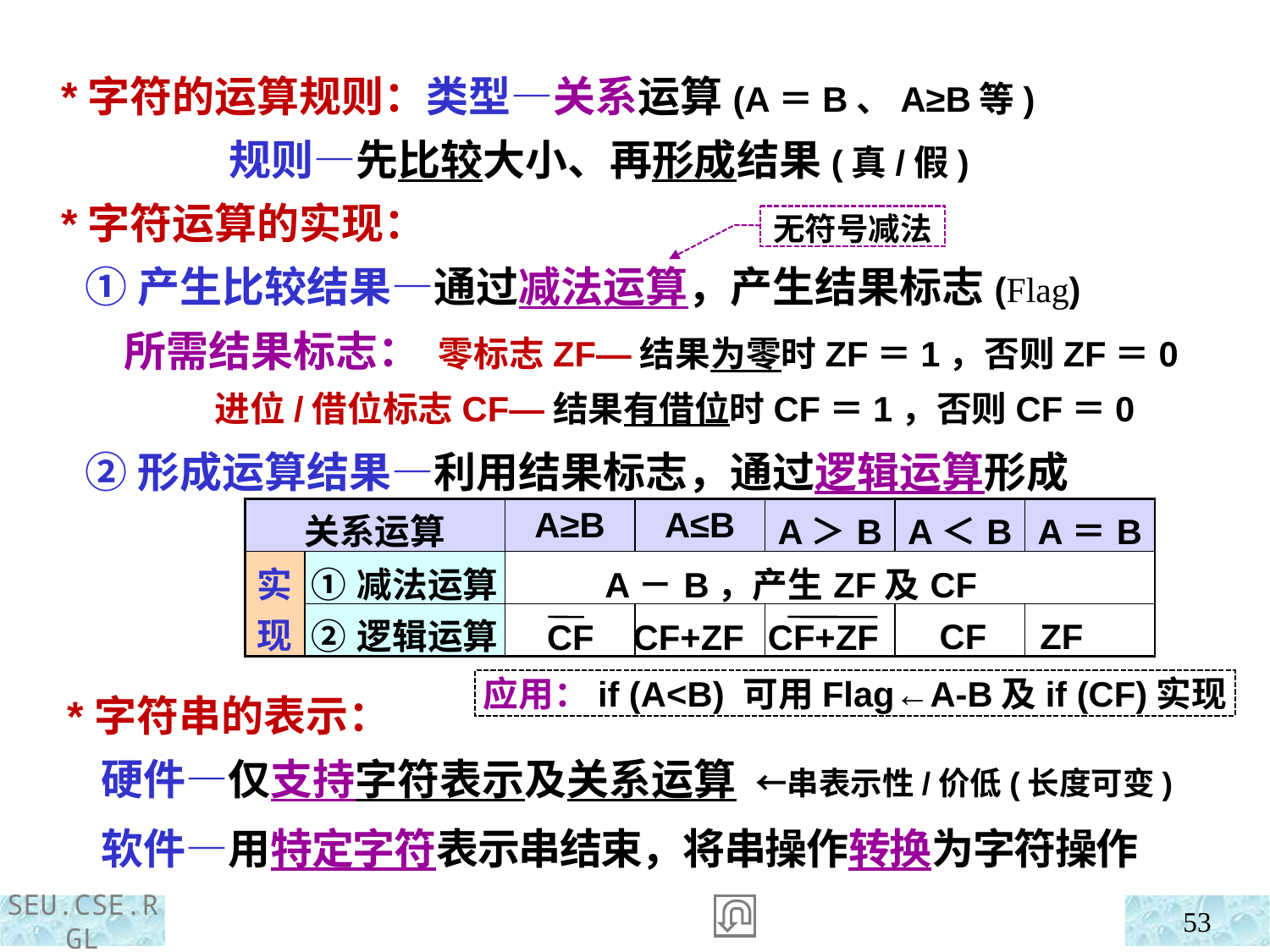

*字符的运算规则：类型—关系运算(A＝B、A≥B等)
                   规则—先比较大小、再形成结果(真/假)
  *字符运算的实现：
无符号减法
     ①产生比较结果—通过减法运算，产生结果标志(Flag)

     ②形成运算结果—利用结果标志，通过逻辑运算形成
        所需结果标志： 零标志ZF—结果为零时ZF＝1，否则ZF＝0
                     进位/借位标志CF—结果有借位时CF＝1，否则CF＝0
| 关系运算 |  | A≥B | A≤B | A＞B | A＜B | A＝B |
| --- | --- | --- | --- | --- | --- | --- |
| 实现 | ①减法运算 | A－B，产生ZF及CF |  |  |  |  |
|  | ②逻辑运算 |  |  |  |  |  |
CF      ZF
CF    CF+ZF   CF+ZF
应用：if (A<B) 可用Flag←A-B及if (CF)实现
  *字符串的表示：
     硬件—仅支持字符表示及关系运算  ←串表示性/价低(长度可变)
     软件—用特定字符表示串结束，将串操作转换为字符操作

53